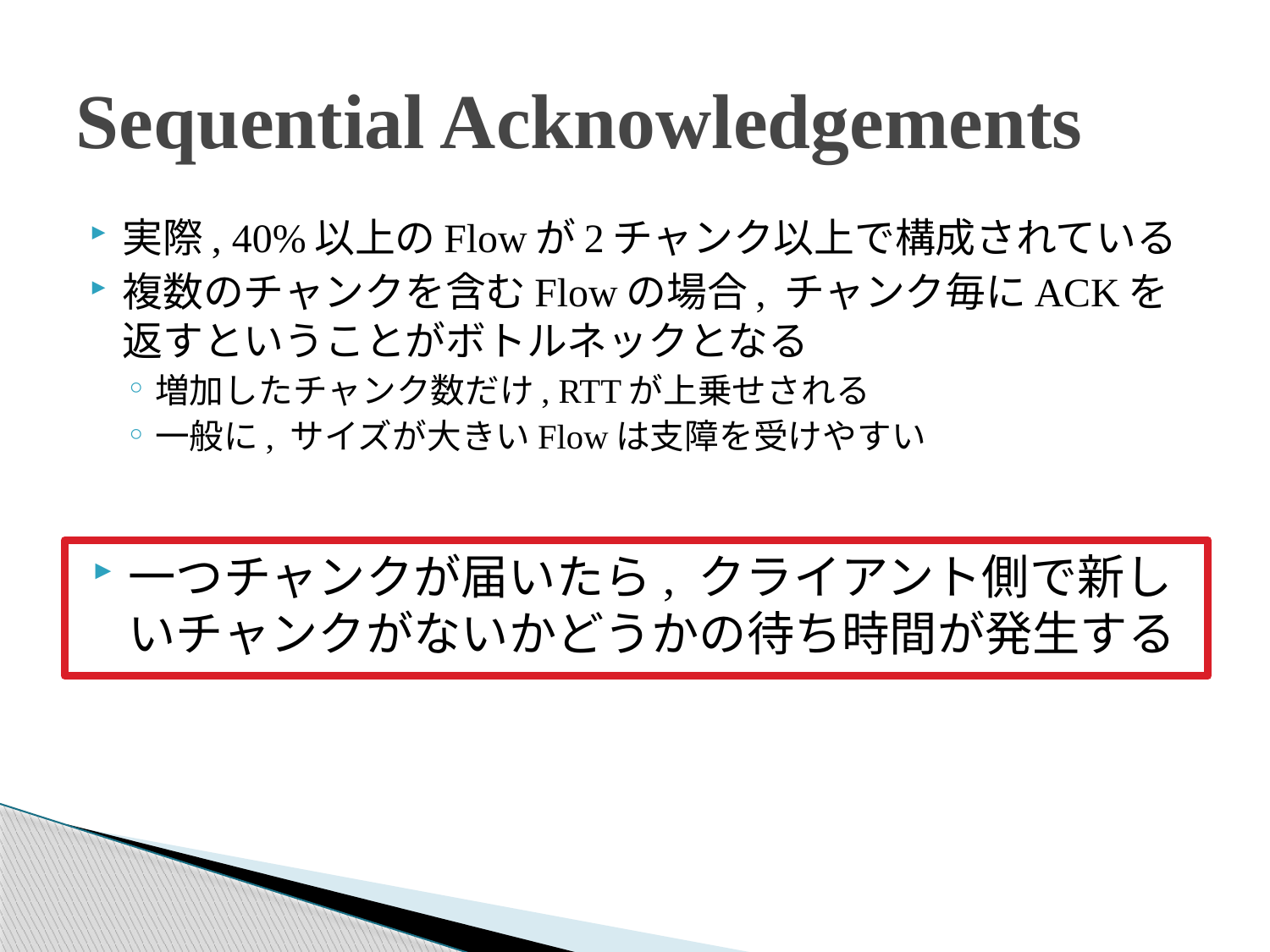

# Sequential Acknowledgements
実際, 40%以上のFlowが2チャンク以上で構成されている
複数のチャンクを含むFlowの場合, チャンク毎にACKを返すということがボトルネックとなる
増加したチャンク数だけ, RTTが上乗せされる
一般に, サイズが大きいFlowは支障を受けやすい

一つチャンクが届いたら, クライアント側で新しいチャンクがないかどうかの待ち時間が発生する